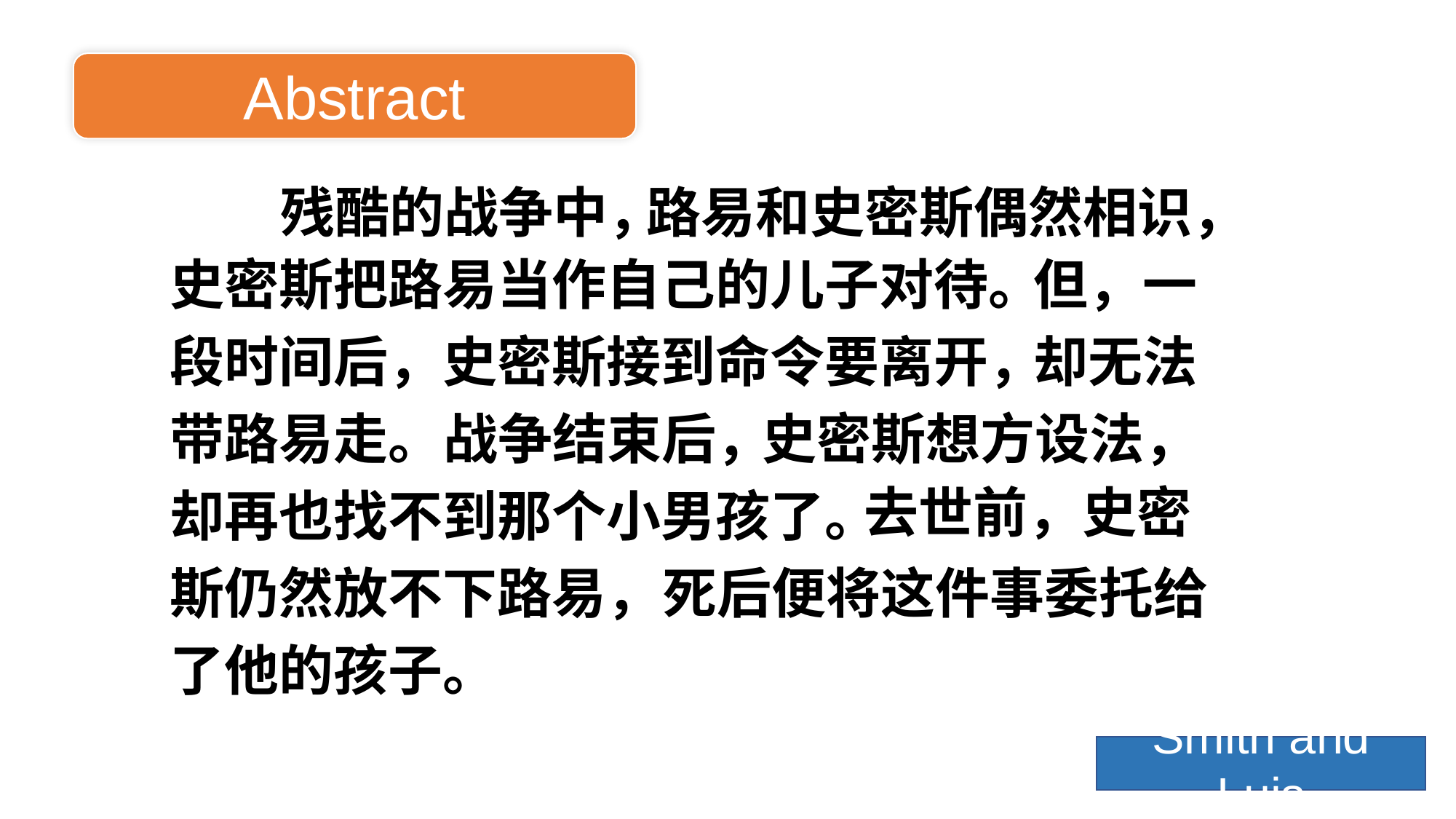

Abstract
路易和史密斯偶然相识，
残酷的战争中，
但，一
史密斯把路易当作自己的儿子对待。
段时间后，史密斯接到命令要离开，
却无法
带路易走。
战争结束后，
史密斯想方设法，
去世前，史密
却再也找不到那个小男孩了。
死后便将这件事委托给
斯仍然放不下路易，
了他的孩子。
Smith and Luis